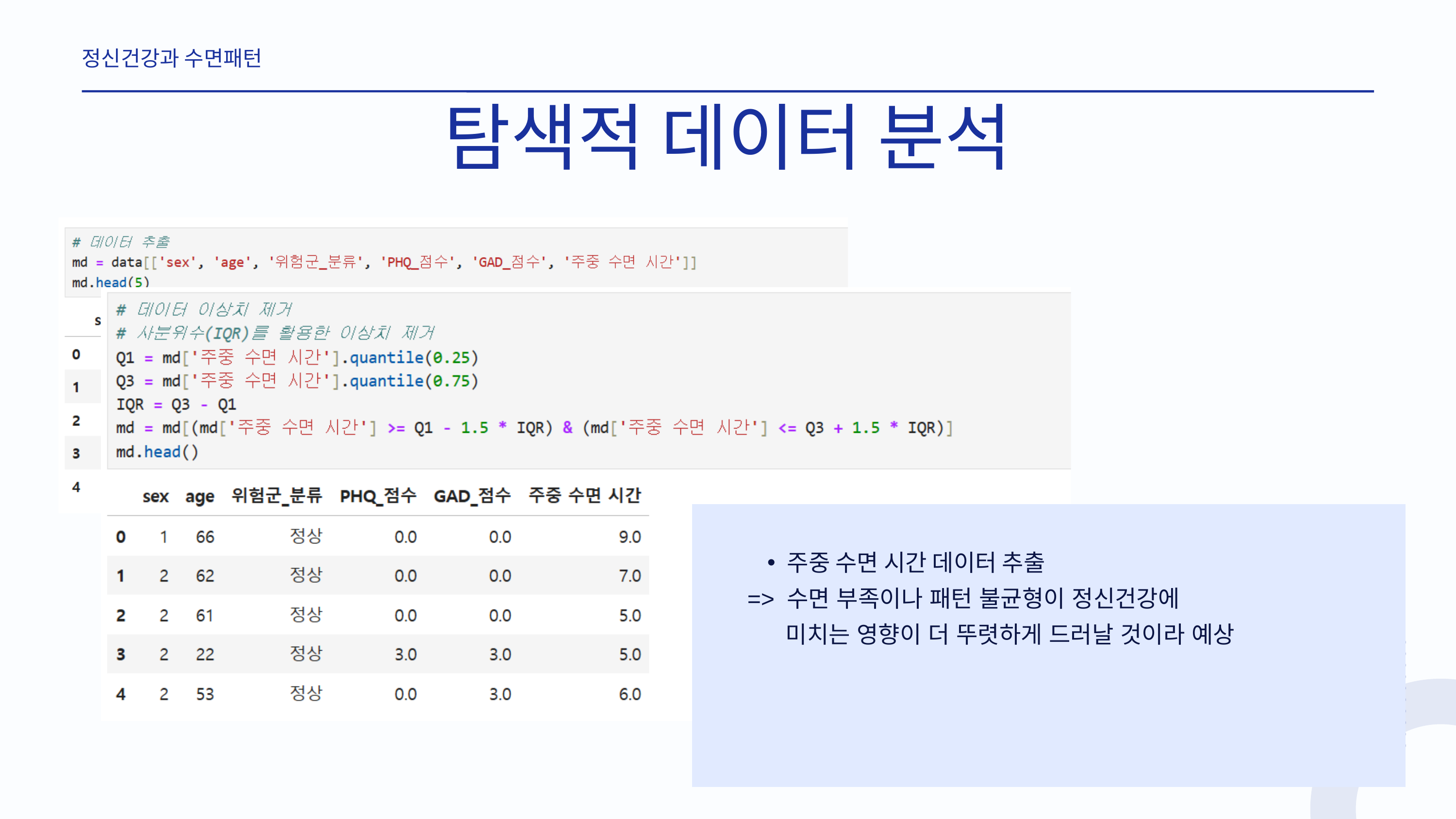

정신건강과 수면패턴

탐색적 데이터 분석

주중 수면 시간 데이터 추출
=> 수면 부족이나 패턴 불균형이 정신건강에
     미치는 영향이 더 뚜렷하게 드러날 것이라 예상